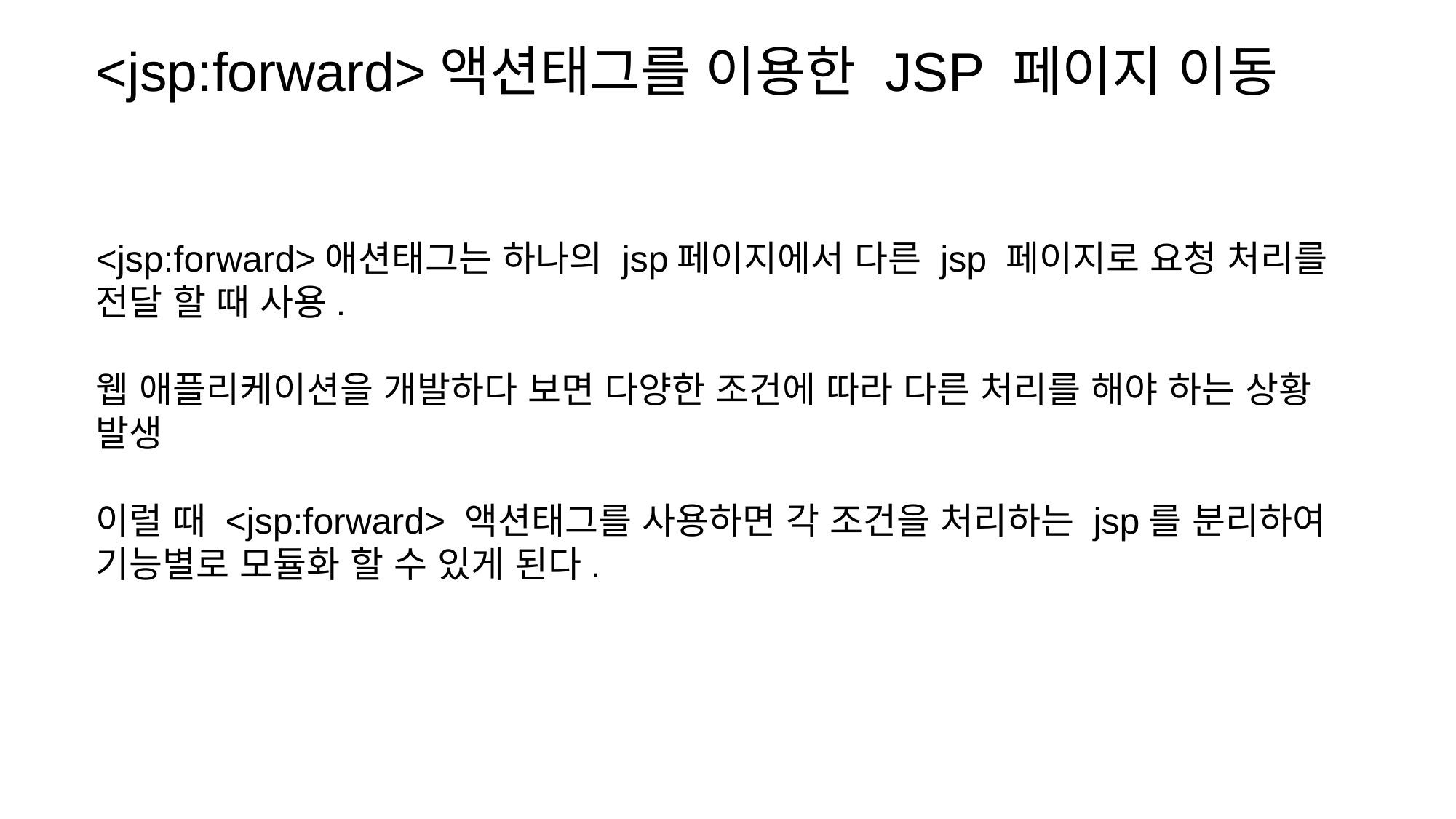

<jsp:forward>액션태그를 이용한 JSP 페이지 이동
<jsp:forward>애션태그는 하나의 jsp페이지에서 다른 jsp 페이지로 요청 처리를 전달 할 때 사용.

웹 애플리케이션을 개발하다 보면 다양한 조건에 따라 다른 처리를 해야 하는 상황 발생

이럴 때 <jsp:forward> 액션태그를 사용하면 각 조건을 처리하는 jsp를 분리하여 기능별로 모듈화 할 수 있게 된다.